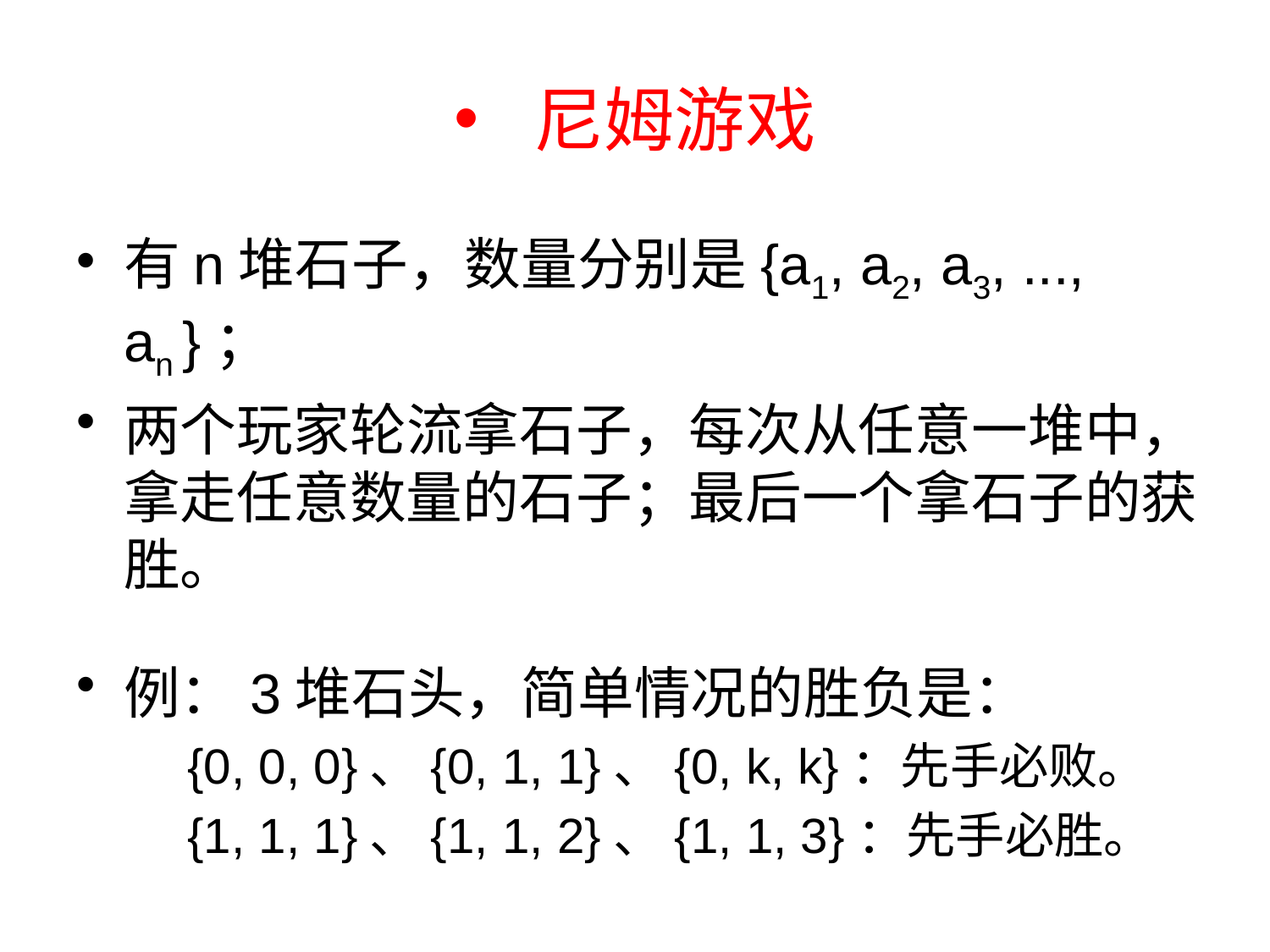

# 尼姆游戏
有n堆石子，数量分别是{a1, a2, a3, ..., an }；
两个玩家轮流拿石子，每次从任意一堆中，拿走任意数量的石子；最后一个拿石子的获胜。

例：3堆石头，简单情况的胜负是：
{0, 0, 0}、{0, 1, 1}、{0, k, k}：先手必败。
{1, 1, 1}、{1, 1, 2}、{1, 1, 3}：先手必胜。